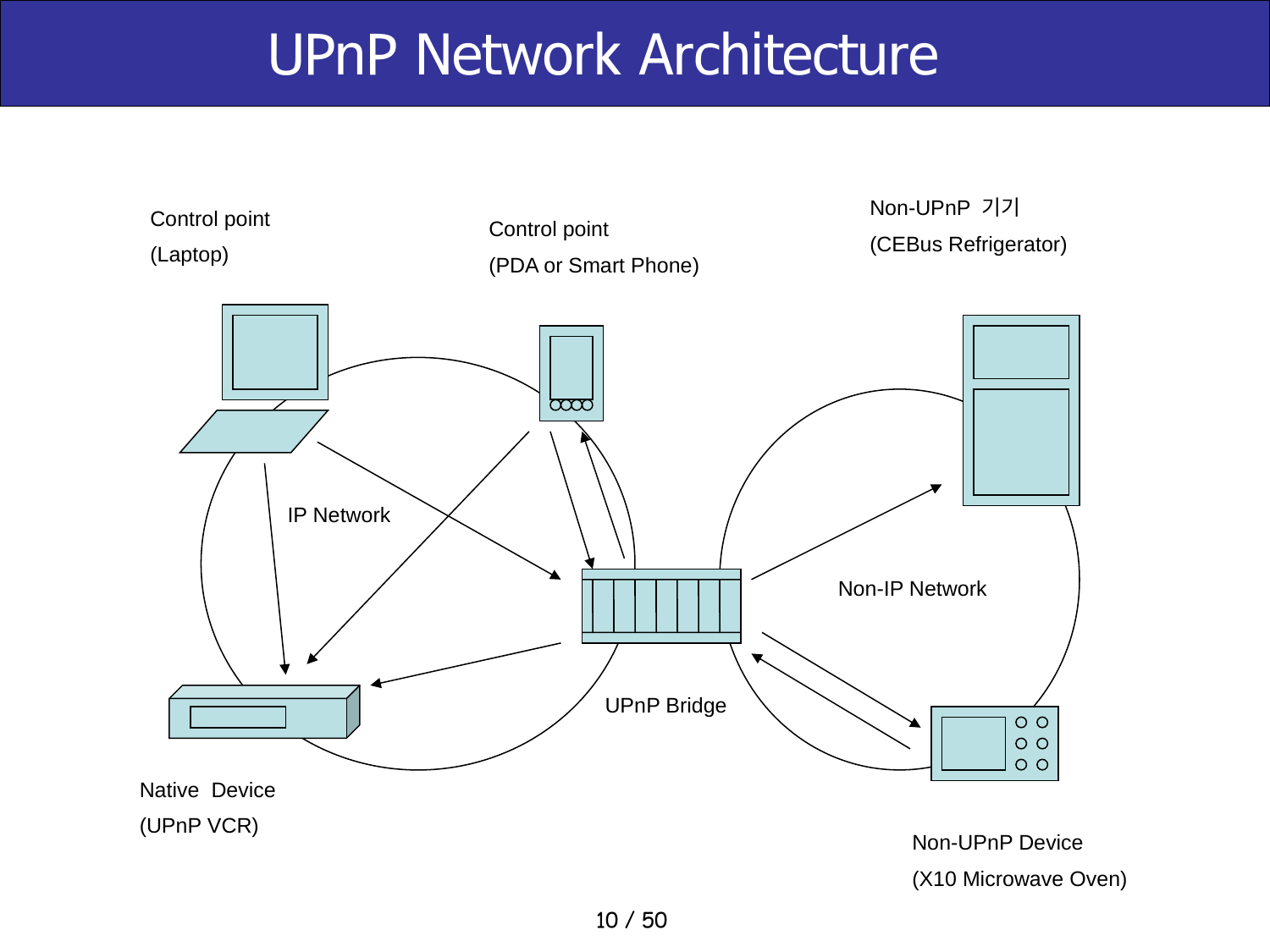

UPnP Network Architecture

Non-UPnP 기기
(CEBus Refrigerator)
Control point
(Laptop)
Control point
(PDA or Smart Phone)

IP Network

Non-IP Network

UPnP Bridge

Native  Device
(UPnP VCR)
Non-UPnP Device
(X10 Microwave Oven)
10 / 50